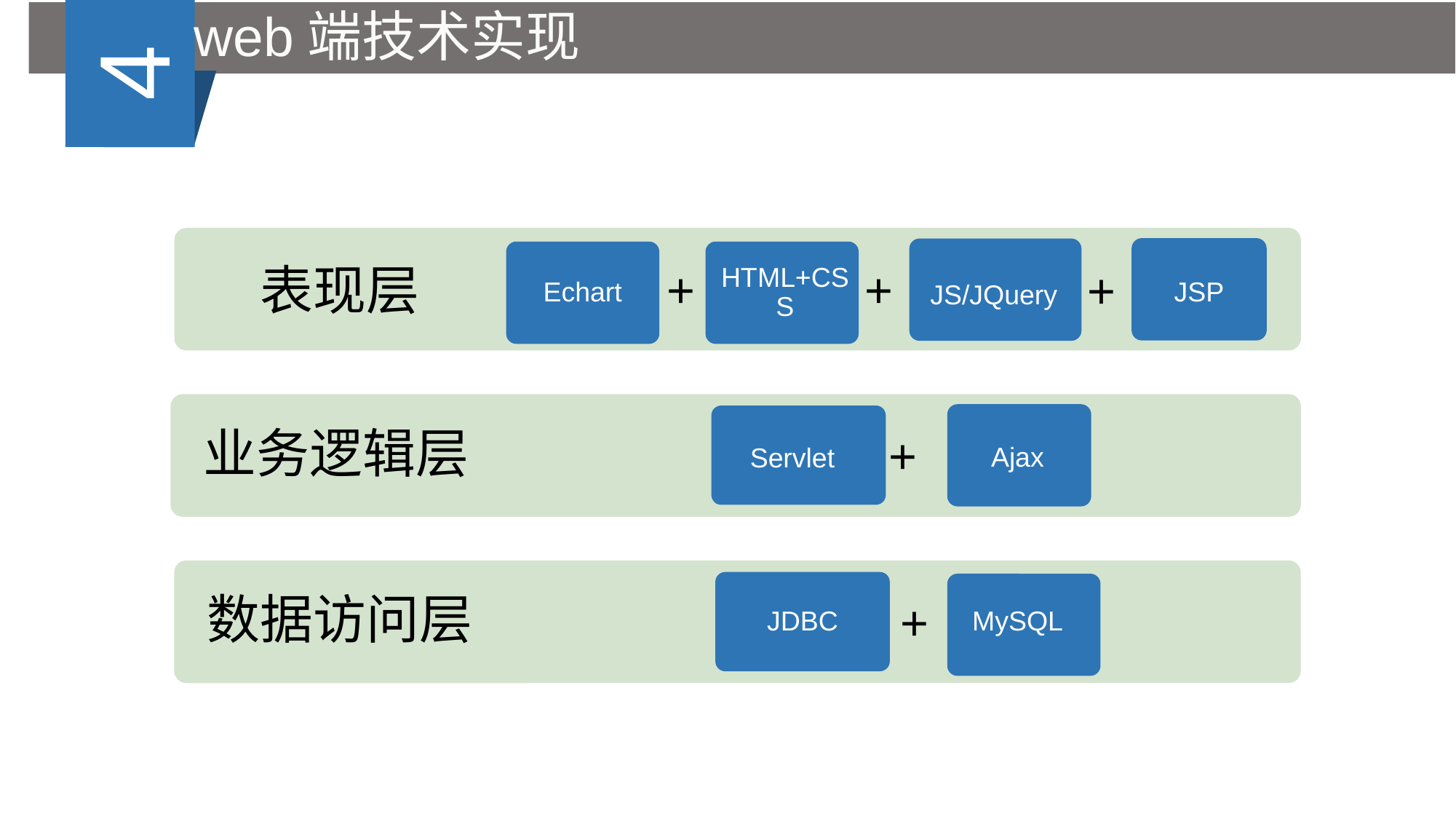

web端技术实现
4

表现层

Echart

JSP
HTML+CSS
JS/JQuery
+
+
+

业务逻辑层

Ajax
Servlet
+

数据访问层

MySQL

JDBC
+